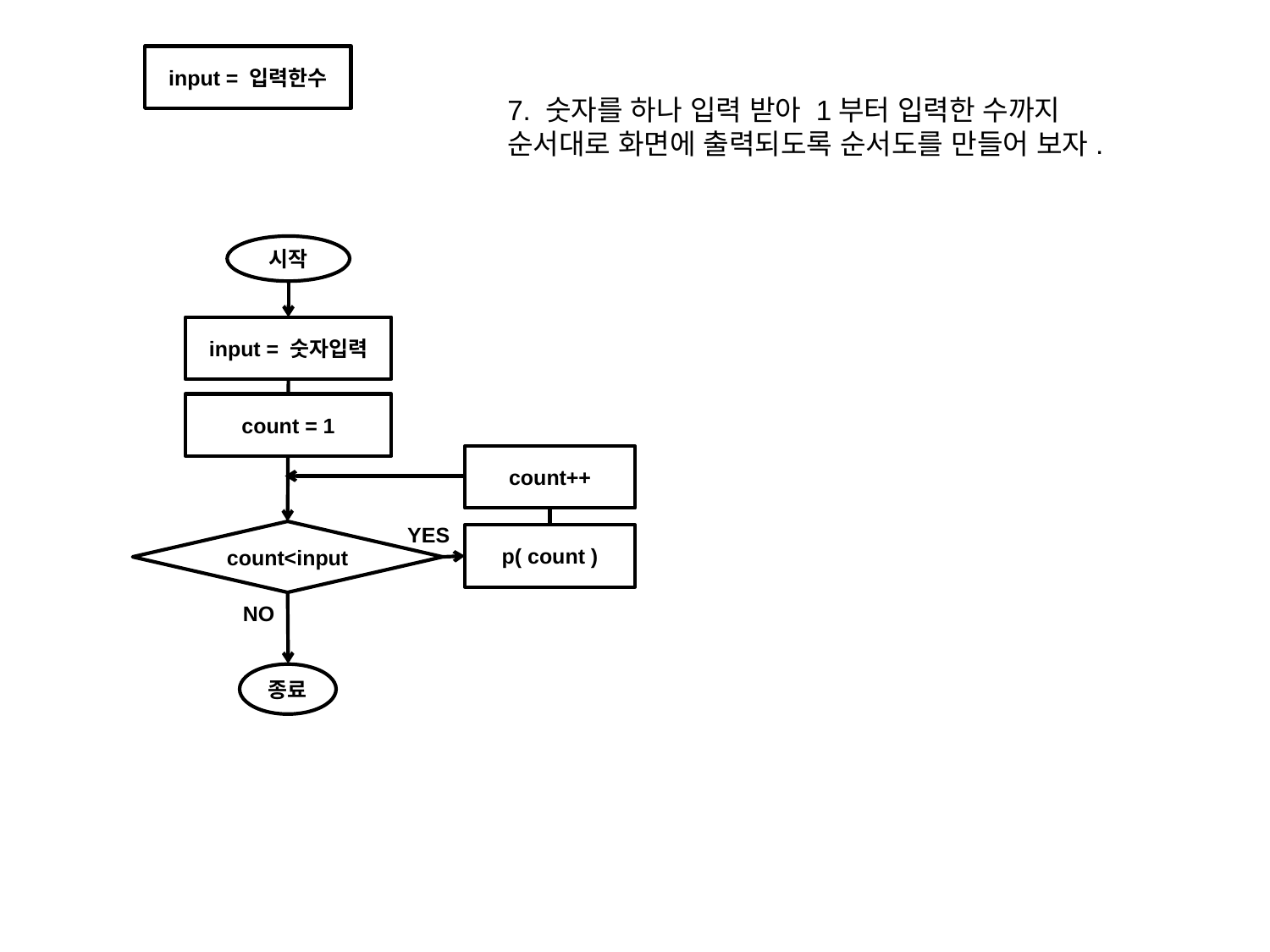

input = 입력한수
7. 숫자를 하나 입력 받아 1부터 입력한 수까지 순서대로 화면에 출력되도록 순서도를 만들어 보자.
시작
input = 숫자입력
count = 1
count++
YES
count<input
p( count )
NO
종료